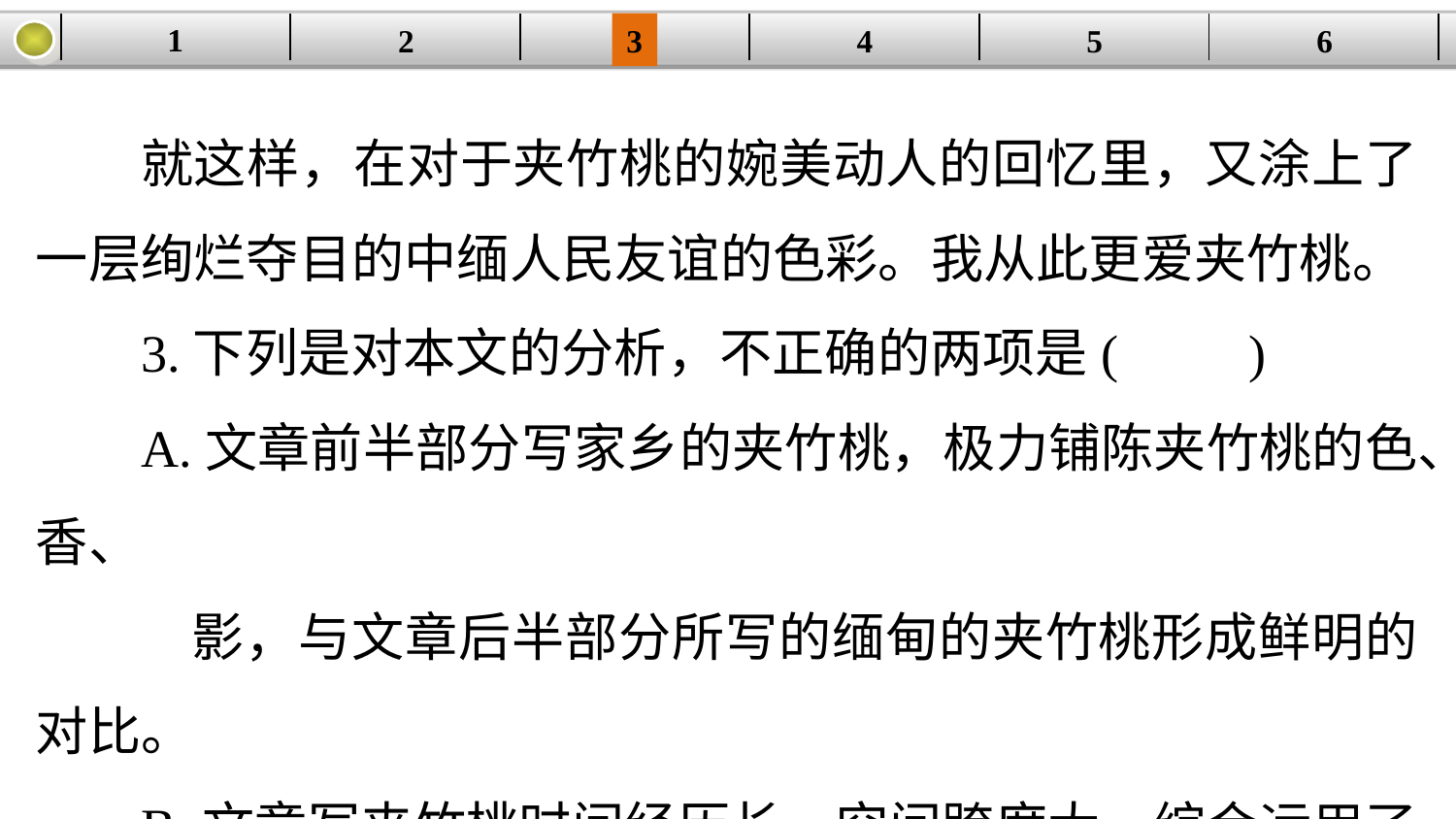

1
2
3
4
|  |  |  |  |  |  |
| --- | --- | --- | --- | --- | --- |
5
6

就这样，在对于夹竹桃的婉美动人的回忆里，又涂上了一层绚烂夺目的中缅人民友谊的色彩。我从此更爱夹竹桃。
3.下列是对本文的分析，不正确的两项是(　　)
A.文章前半部分写家乡的夹竹桃，极力铺陈夹竹桃的色、香、
   影，与文章后半部分所写的缅甸的夹竹桃形成鲜明的对比。
B.文章写夹竹桃时间经历长、空间跨度大，综合运用了多种
   表现手法，赞美了夹竹桃默默无闻、不事张扬的品格。